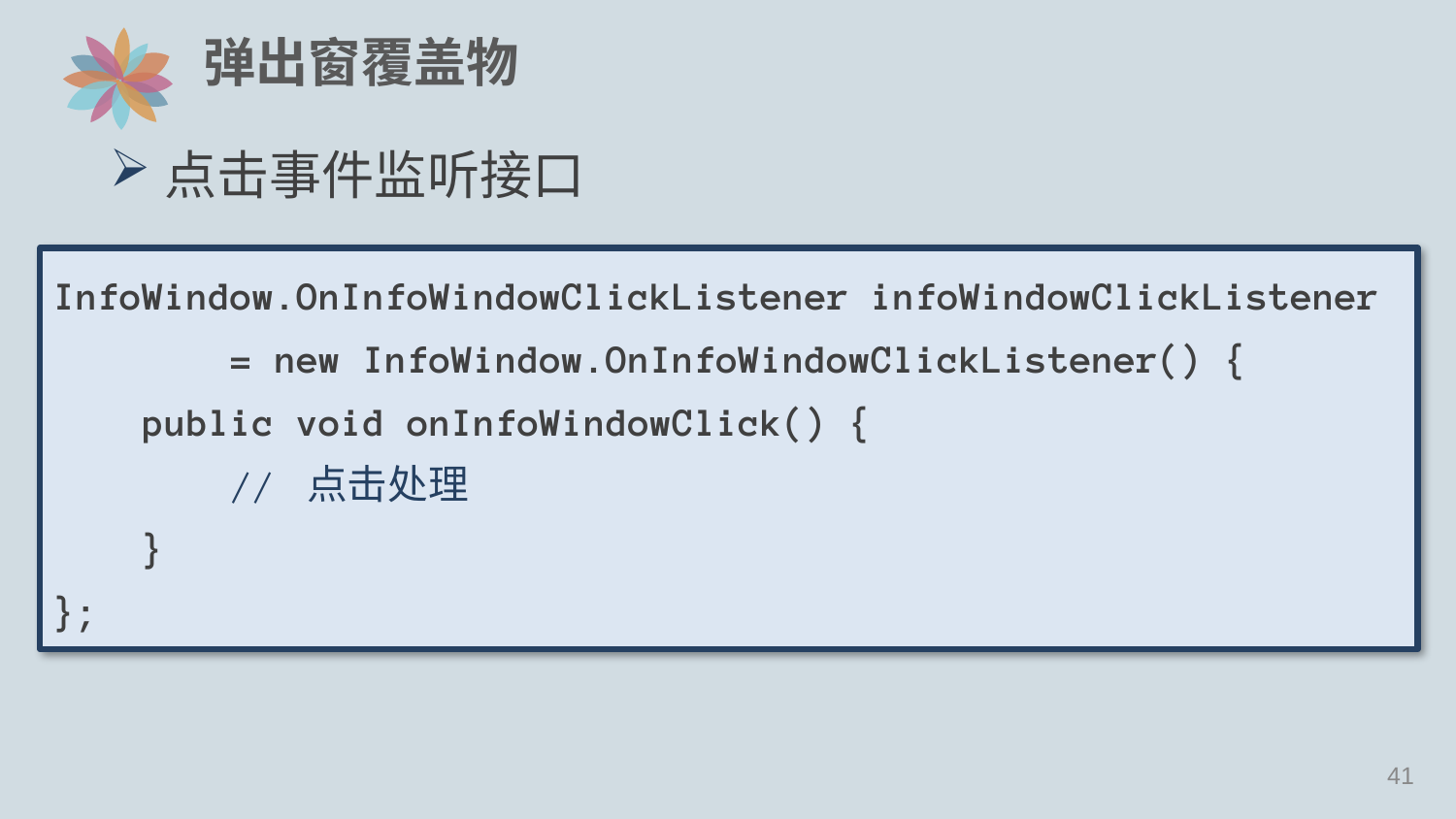

# 弹出窗覆盖物
点击事件监听接口
InfoWindow.OnInfoWindowClickListener infoWindowClickListener
        = new InfoWindow.OnInfoWindowClickListener() {
    public void onInfoWindowClick() {
        // 点击处理
    }
};
41